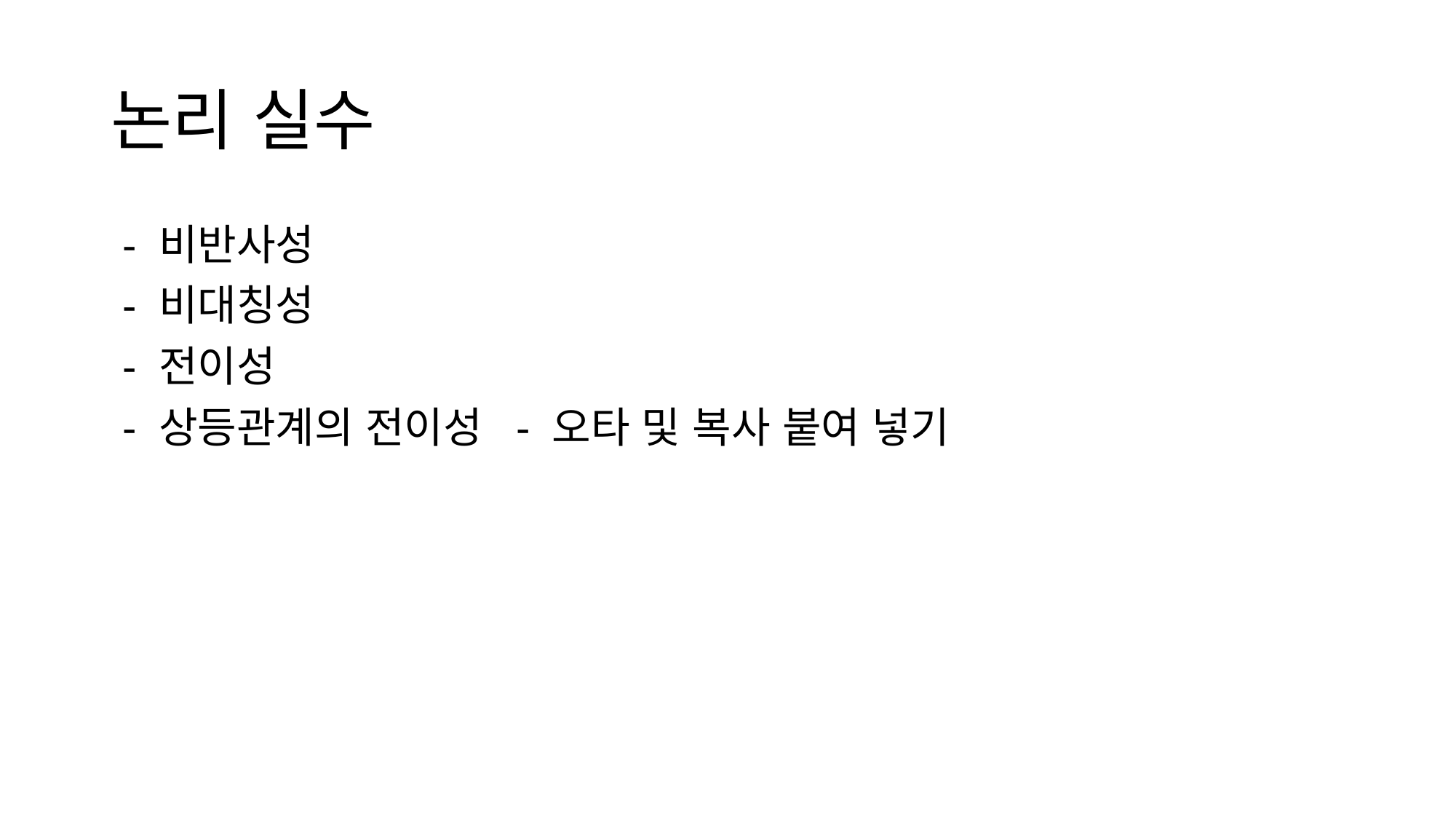

# 논리 실수
 - 비반사성
 - 비대칭성
 - 전이성
 - 상등관계의 전이성  - 오타 및 복사 붙여 넣기